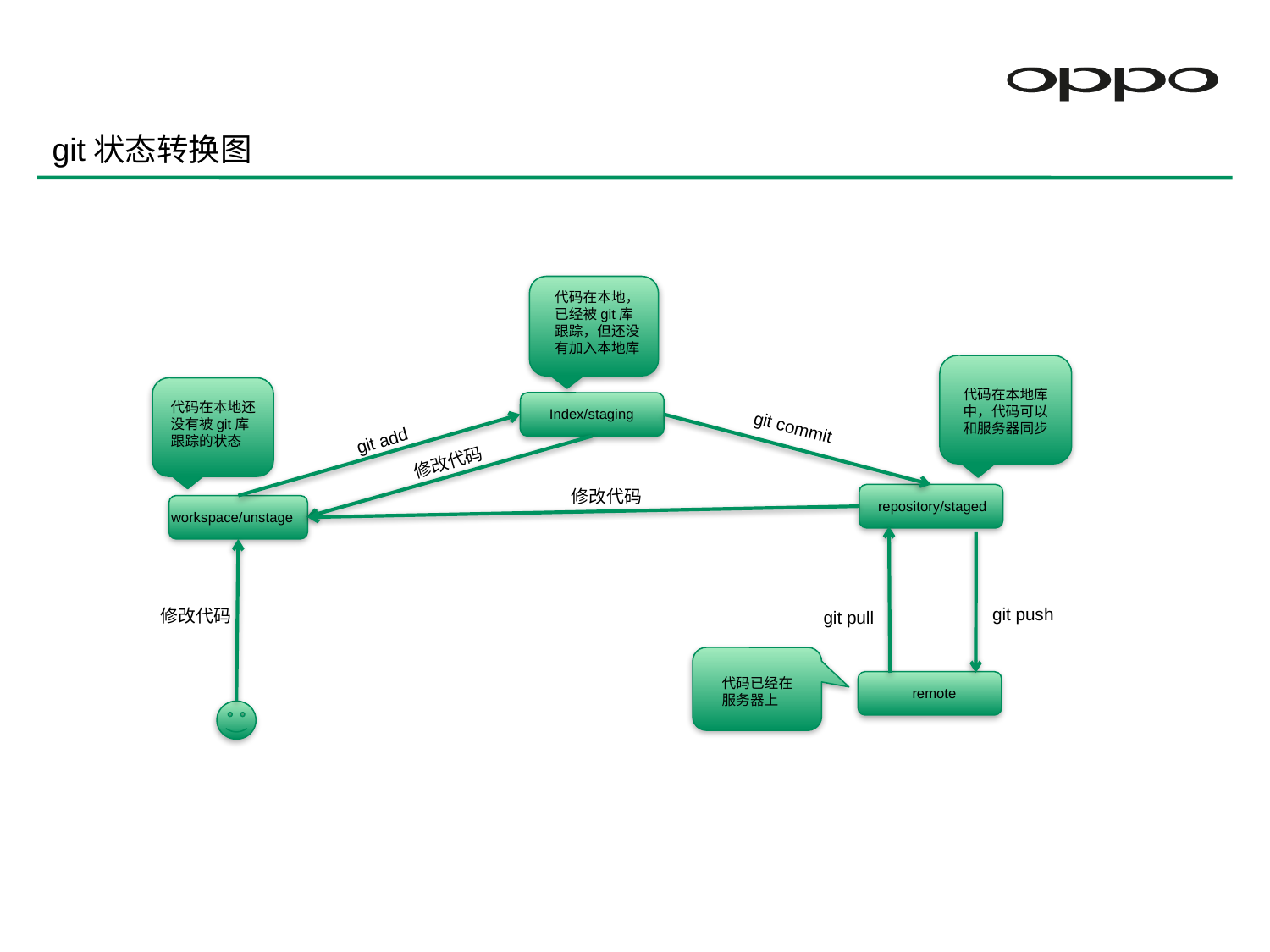

git状态转换图

代码在本地，已经被git库跟踪，但还没有加入本地库

代码在本地库中，代码可以和服务器同步
代码在本地还没有被git库跟踪的状态

Index/staging
git commit
git add
修改代码
修改代码

repository/staged

workspace/unstage
git push
修改代码
git pull

代码已经在服务器上

remote